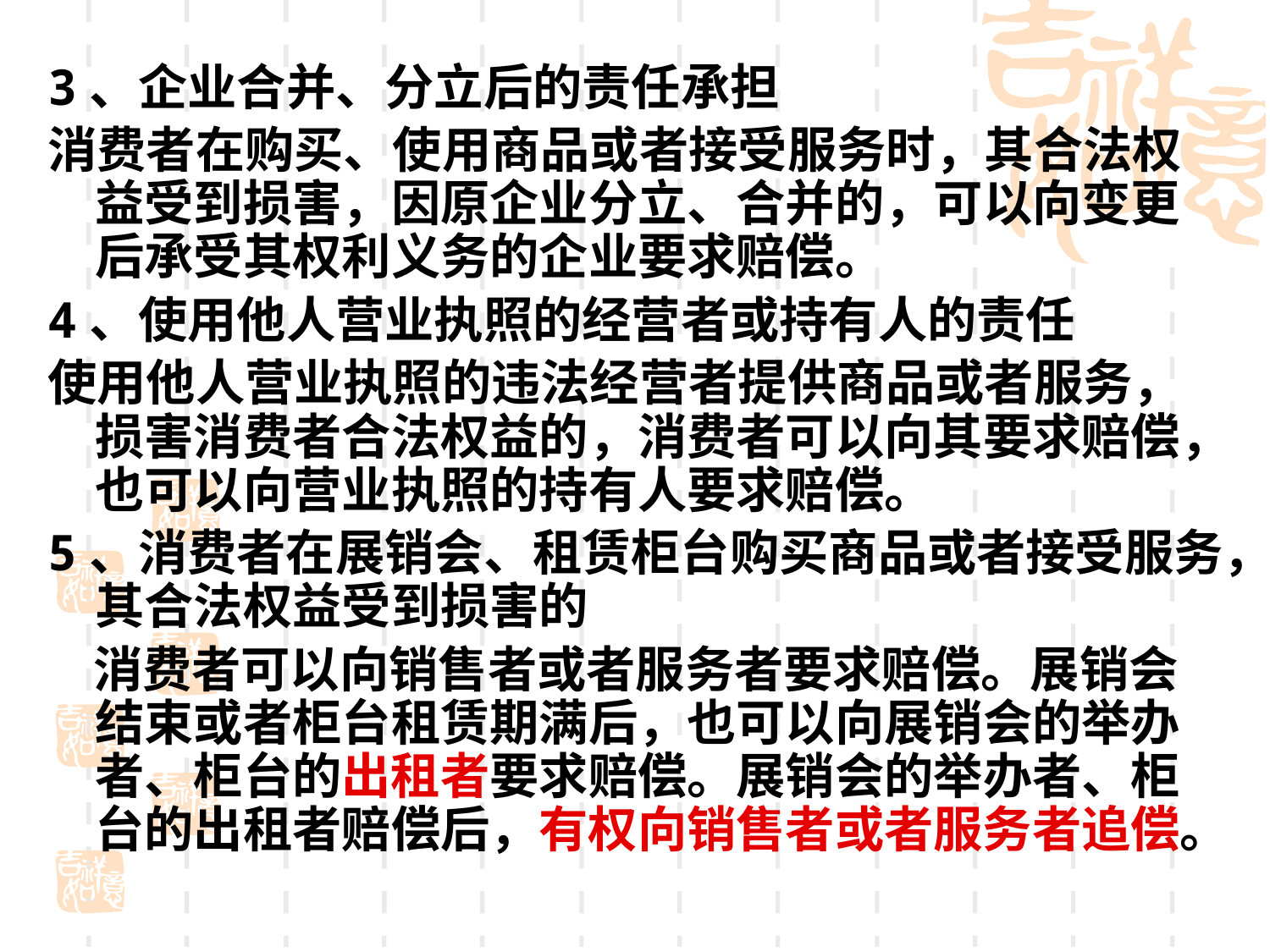

#
3、企业合并、分立后的责任承担
消费者在购买、使用商品或者接受服务时，其合法权益受到损害，因原企业分立、合并的，可以向变更后承受其权利义务的企业要求赔偿。
4、使用他人营业执照的经营者或持有人的责任
使用他人营业执照的违法经营者提供商品或者服务，损害消费者合法权益的，消费者可以向其要求赔偿，也可以向营业执照的持有人要求赔偿。
5、消费者在展销会、租赁柜台购买商品或者接受服务，其合法权益受到损害的
   消费者可以向销售者或者服务者要求赔偿。展销会结束或者柜台租赁期满后，也可以向展销会的举办者、柜台的出租者要求赔偿。展销会的举办者、柜台的出租者赔偿后，有权向销售者或者服务者追偿。